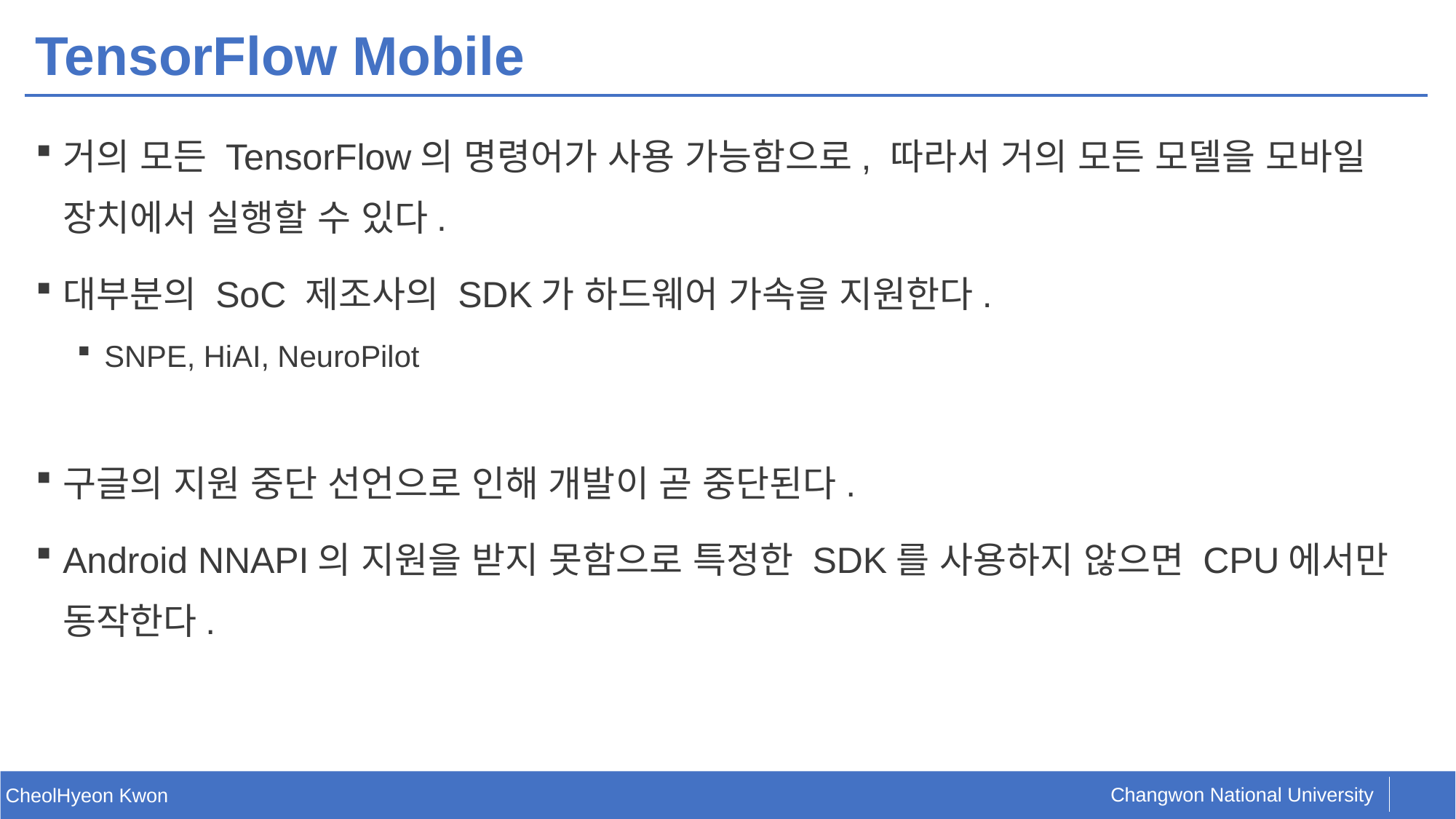

# TensorFlow Mobile
거의 모든 TensorFlow의 명령어가 사용 가능함으로, 따라서 거의 모든 모델을 모바일 장치에서 실행할 수 있다.
대부분의 SoC 제조사의 SDK가 하드웨어 가속을 지원한다.
SNPE, HiAI, NeuroPilot

구글의 지원 중단 선언으로 인해 개발이 곧 중단된다.
Android NNAPI의 지원을 받지 못함으로 특정한 SDK를 사용하지 않으면 CPU에서만 동작한다.